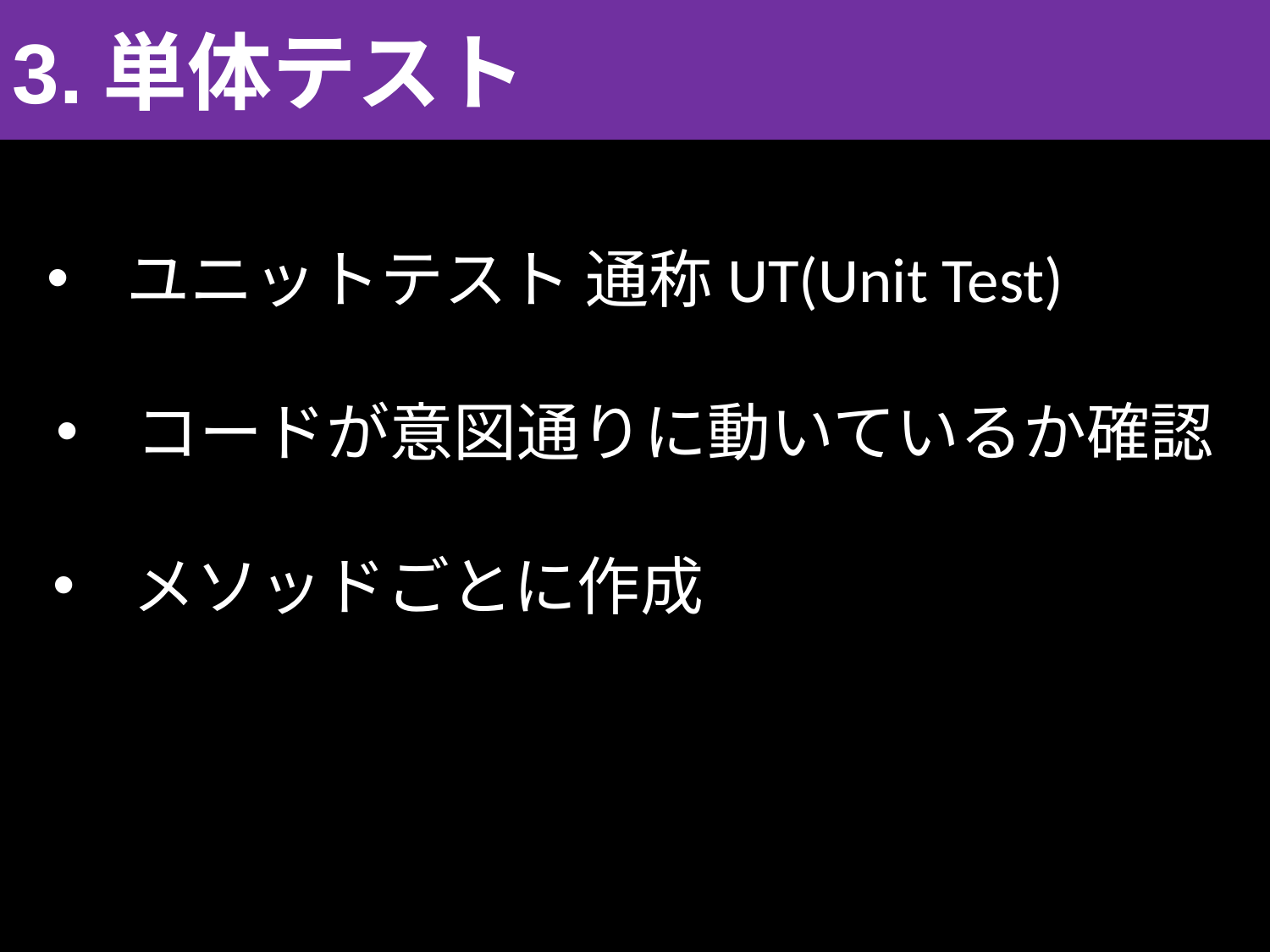

3.単体テスト
ユニットテスト 通称UT(Unit Test)
コードが意図通りに動いているか確認
メソッドごとに作成